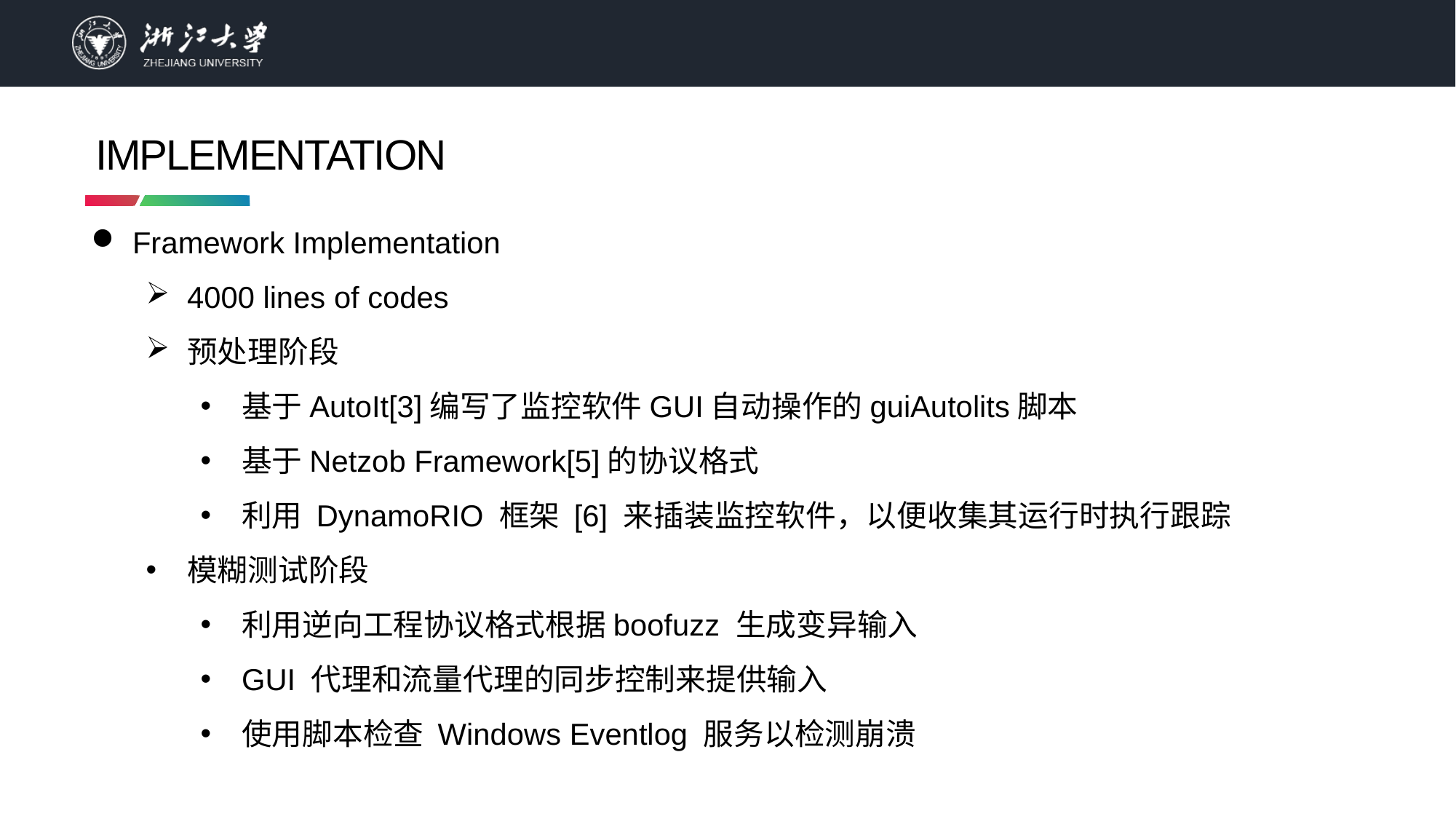

# IMPLEMENTATION
Framework Implementation
4000 lines of codes
预处理阶段
基于AutoIt[3]编写了监控软件GUI自动操作的guiAutolits脚本
基于Netzob Framework[5]的协议格式
利用 DynamoRIO 框架 [6] 来插装监控软件，以便收集其运行时执行跟踪
模糊测试阶段
利用逆向工程协议格式根据boofuzz 生成变异输入
GUI 代理和流量代理的同步控制来提供输入
使用脚本检查 Windows Eventlog 服务以检测崩溃
31